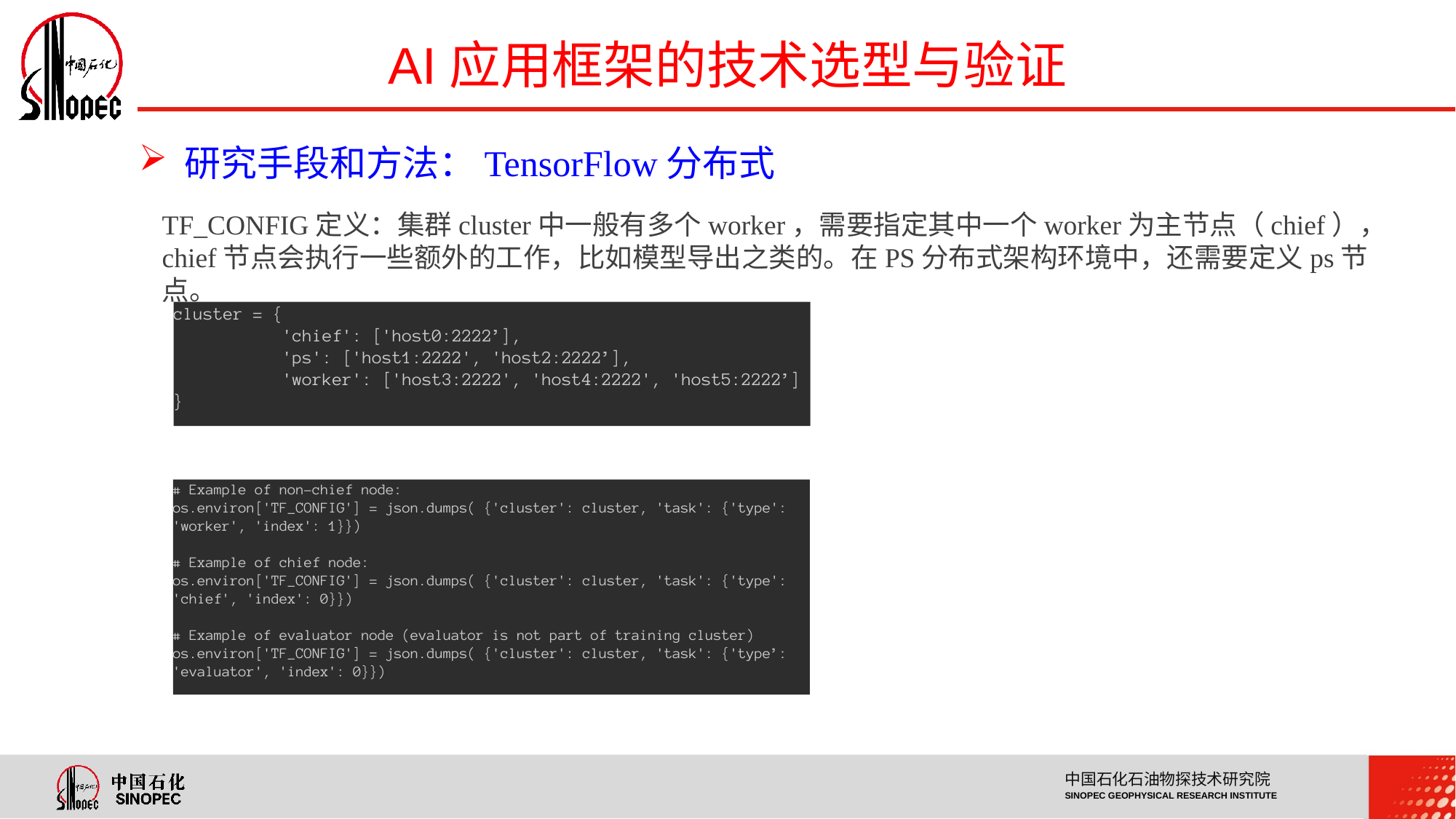

AI应用框架的技术选型与验证

 研究手段和方法：TensorFlow分布式

TF_CONFIG定义：集群cluster中一般有多个worker，需要指定其中一个worker为主节点（chief），chief节点会执行一些额外的工作，比如模型导出之类的。在PS分布式架构环境中，还需要定义ps节点。
cluster = {
	'chief': ['host0:2222’],
	'ps': ['host1:2222', 'host2:2222’],
	'worker': ['host3:2222', 'host4:2222', 'host5:2222’]
}
# Example of non-chief node:
os.environ['TF_CONFIG'] = json.dumps( {'cluster': cluster, 'task': {'type': 'worker', 'index': 1}})

# Example of chief node:
os.environ['TF_CONFIG'] = json.dumps( {'cluster': cluster, 'task': {'type': 'chief', 'index': 0}})

# Example of evaluator node (evaluator is not part of training cluster)
os.environ['TF_CONFIG'] = json.dumps( {'cluster': cluster, 'task': {'type’:
'evaluator', 'index': 0}})